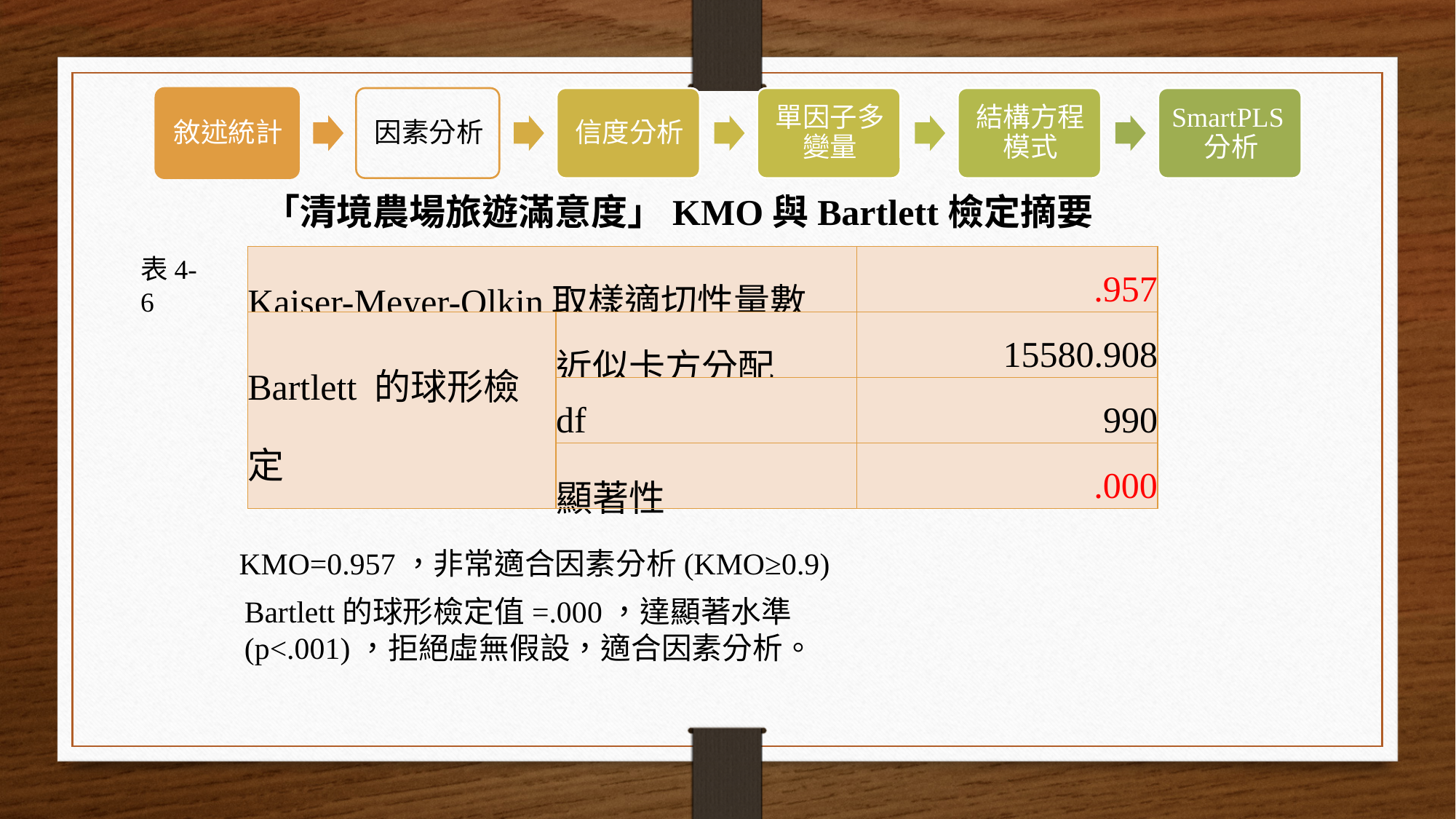

敘述統計

因素分析

信度分析

單因子多變量

結構方程模式

SmartPLS分析
「清境農場旅遊滿意度」KMO與Bartlett檢定摘要表
表4-6
| Kaiser-Meyer-Olkin取樣適切性量數 |  | .957 |
| --- | --- | --- |
| Bartlett 的球形檢定 | 近似卡方分配 | 15580.908 |
|  | df | 990 |
|  | 顯著性 | .000 |
KMO=0.957，非常適合因素分析(KMO≥0.9)
Bartlett的球形檢定值=.000，達顯著水準(p<.001)，拒絕虛無假設，適合因素分析。